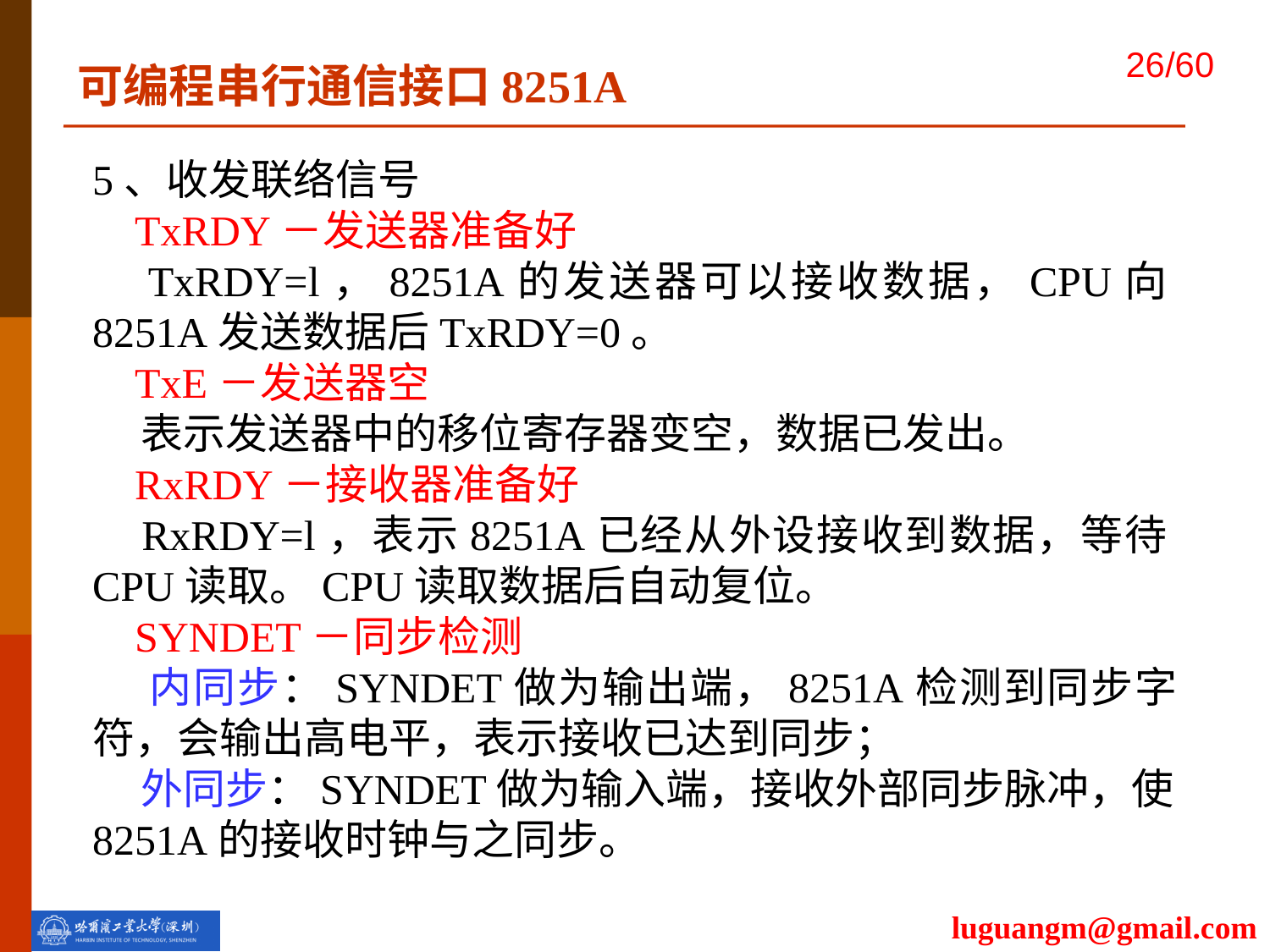

可编程串行通信接口8251A
5、收发联络信号
    TxRDY－发送器准备好
    TxRDY=l，8251A的发送器可以接收数据，CPU向8251A发送数据后TxRDY=0。
    TxE－发送器空
    表示发送器中的移位寄存器变空，数据已发出。
    RxRDY－接收器准备好
    RxRDY=l，表示8251A已经从外设接收到数据，等待CPU读取。CPU读取数据后自动复位。
    SYNDET－同步检测
    内同步：SYNDET做为输出端，8251A检测到同步字符，会输出高电平，表示接收已达到同步；
    外同步：SYNDET做为输入端，接收外部同步脉冲，使8251A的接收时钟与之同步。